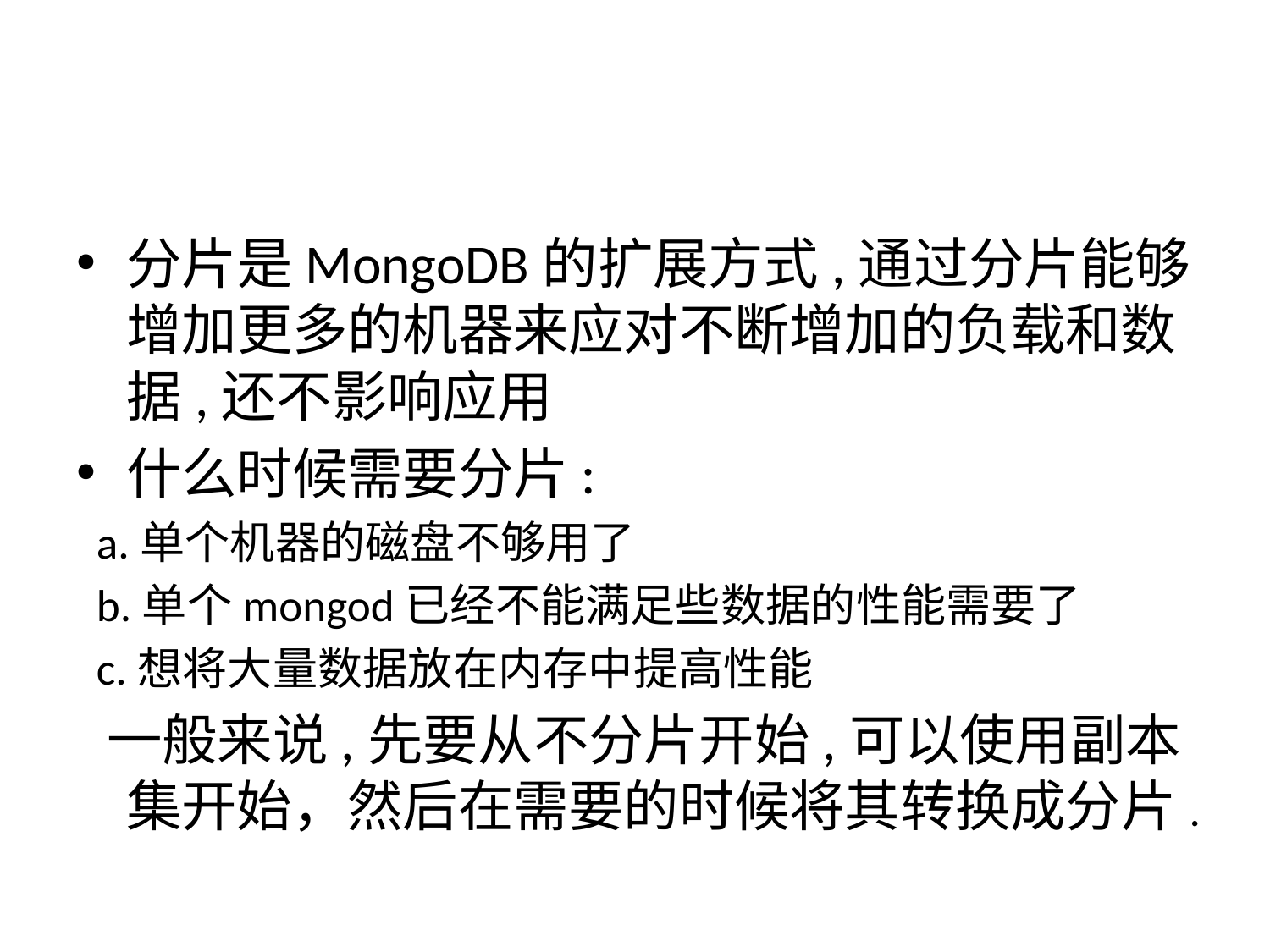

分片是MongoDB的扩展方式,通过分片能够增加更多的机器来应对不断增加的负载和数据,还不影响应用
什么时候需要分片:
  a.单个机器的磁盘不够用了
  b.单个mongod已经不能满足些数据的性能需要了
  c.想将大量数据放在内存中提高性能
  一般来说,先要从不分片开始,可以使用副本集开始，然后在需要的时候将其转换成分片.